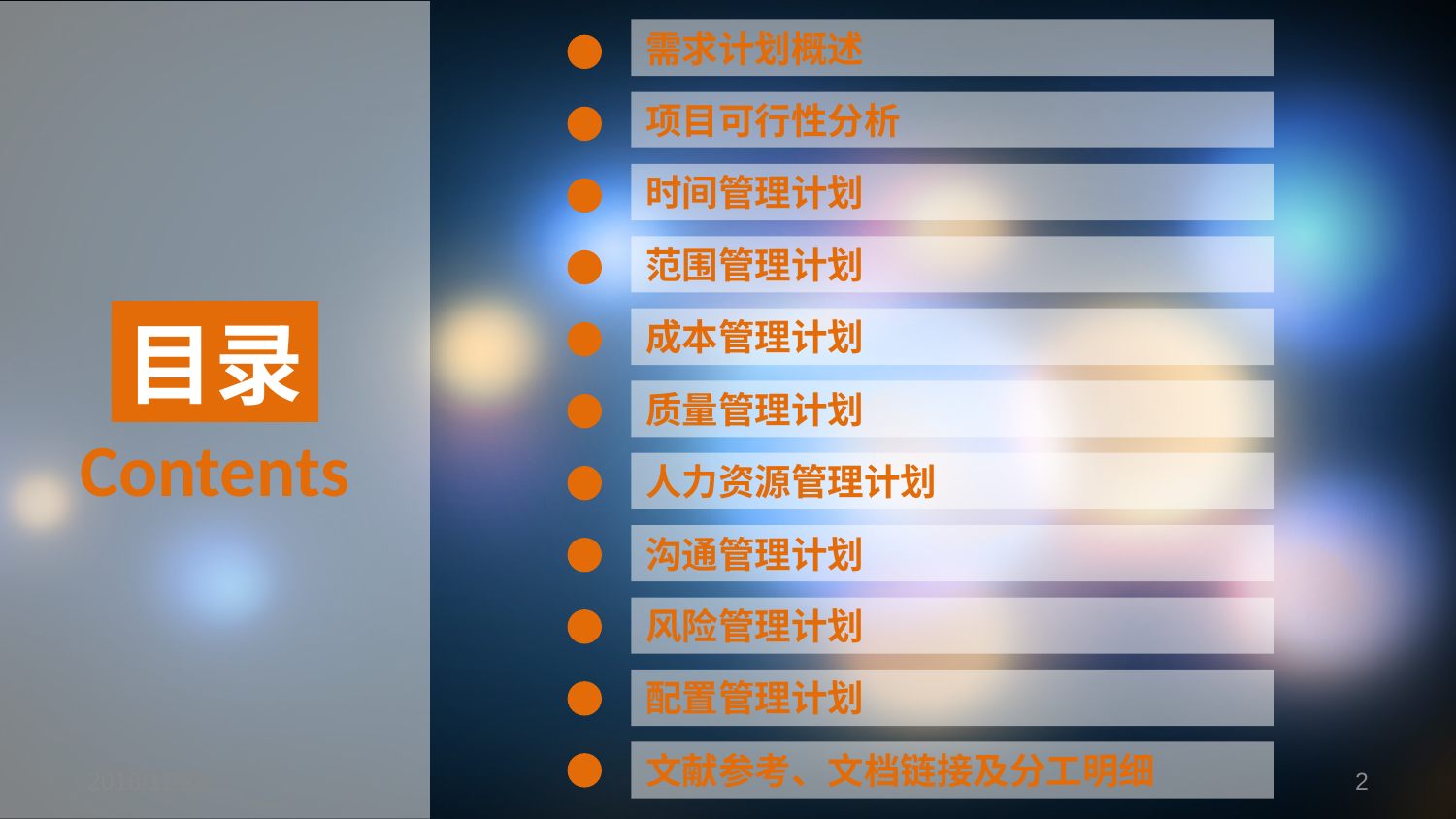

需求计划概述

项目可行性分析

时间管理计划

范围管理计划

目录
成本管理计划

质量管理计划

Contents
人力资源管理计划

沟通管理计划

风险管理计划

配置管理计划

文献参考、文档链接及分工明细

2018/11/23
2